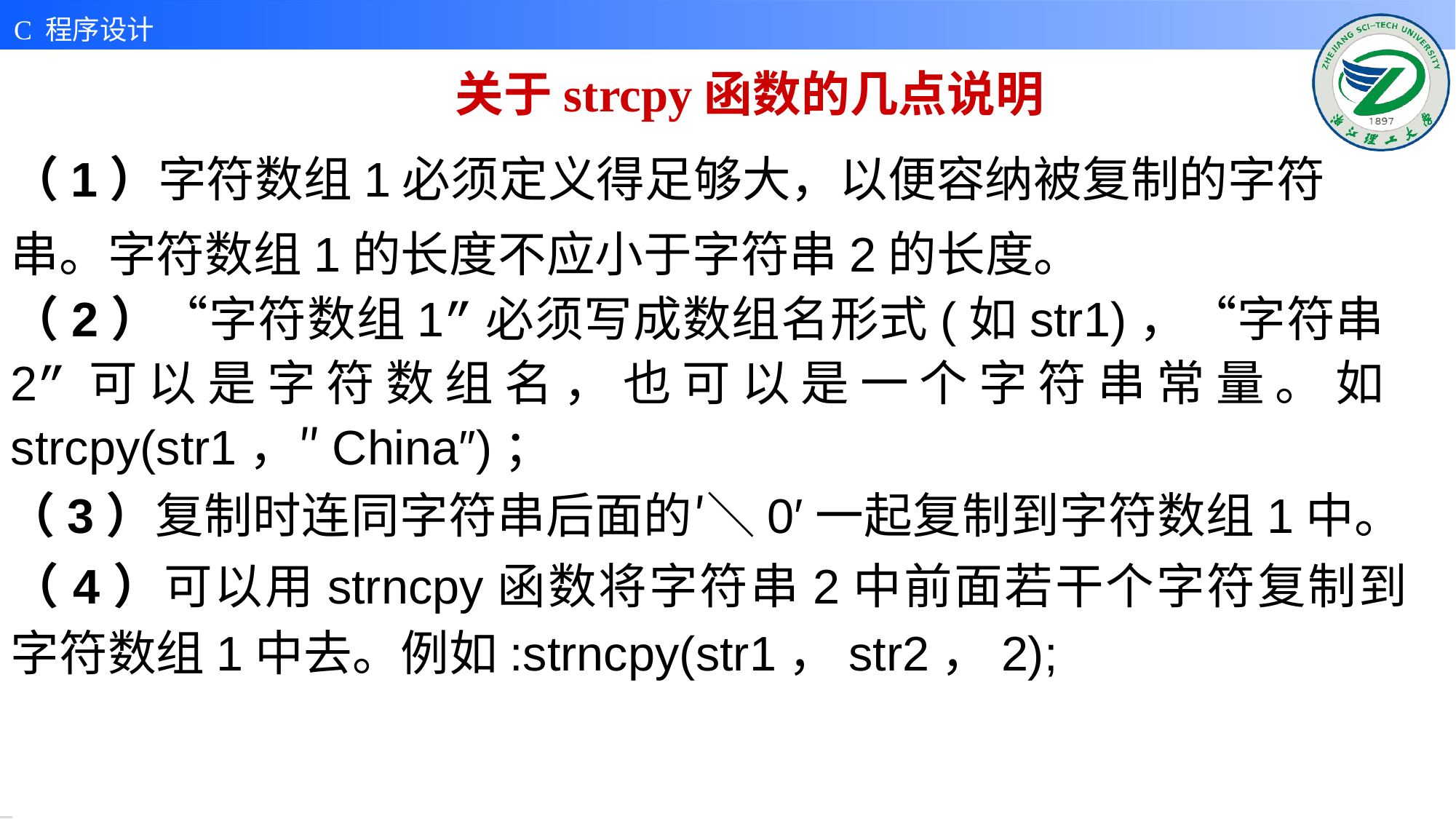

# 关于strcpy函数的几点说明
（1）字符数组1必须定义得足够大，以便容纳被复制的字符串。字符数组1的长度不应小于字符串2的长度。
（2）“字符数组1”必须写成数组名形式(如str1)，“字符串2”可以是字符数组名，也可以是一个字符串常量。如strcpy(str1，″China″)；
（3）复制时连同字符串后面的′＼0′一起复制到字符数组1中。
（4）可以用strncpy函数将字符串2中前面若干个字符复制到字符数组1中去。例如:strncpy(str1，str2，2);